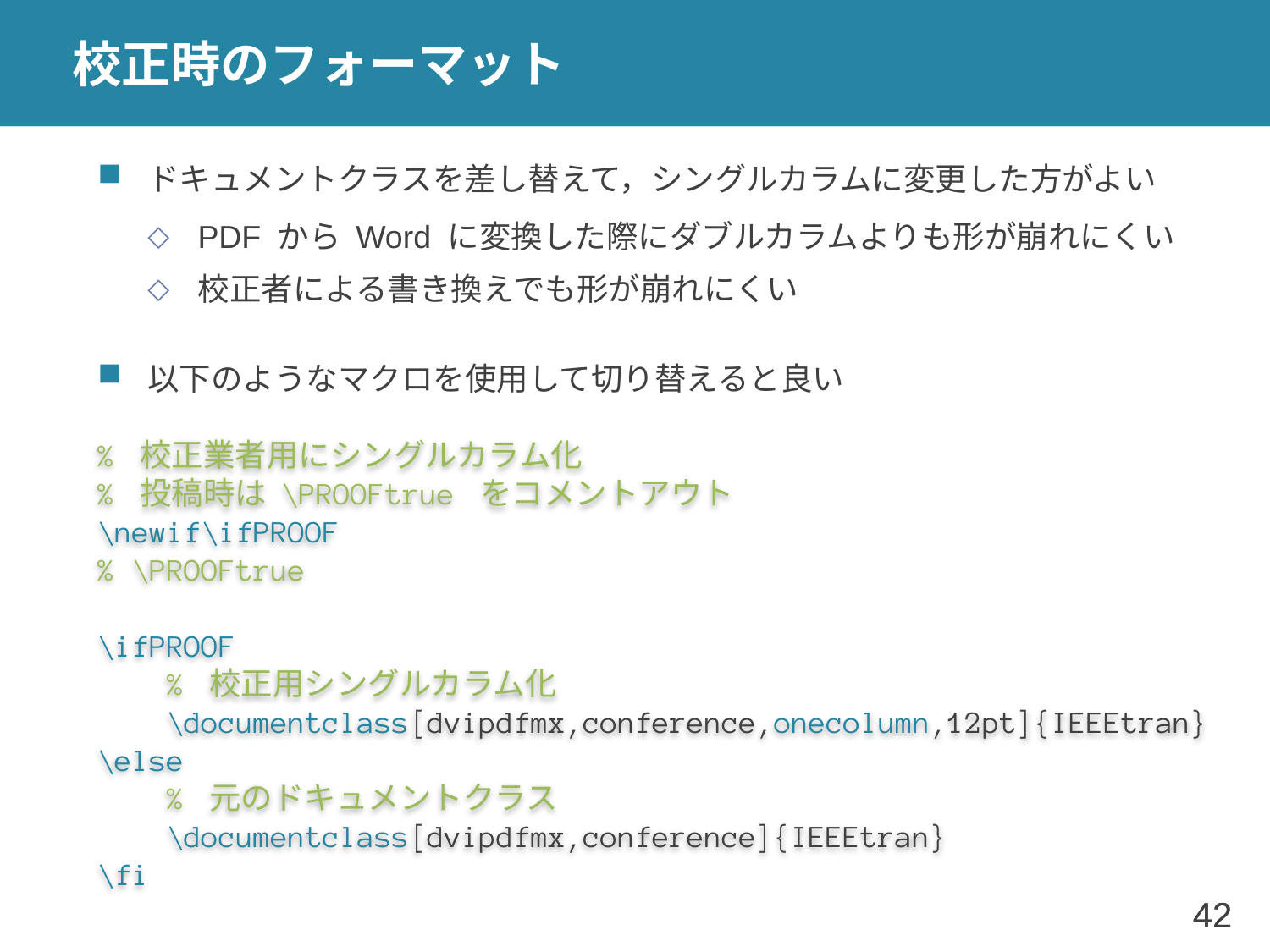

# 校正時のフォーマット
ドキュメントクラスを差し替えて，シングルカラムに変更した方がよい
PDF から Word に変換した際にダブルカラムよりも形が崩れにくい
校正者による書き換えでも形が崩れにくい
以下のようなマクロを使用して切り替えると良い
% 校正業者用にシングルカラム化
% 投稿時は \PROOFtrue をコメントアウト
\newif\ifPROOF
% \PROOFtrue

\ifPROOF
    % 校正用シングルカラム化
    \documentclass[dvipdfmx,conference,onecolumn,12pt]{IEEEtran}
\else
    % 元のドキュメントクラス
    \documentclass[dvipdfmx,conference]{IEEEtran}
\fi